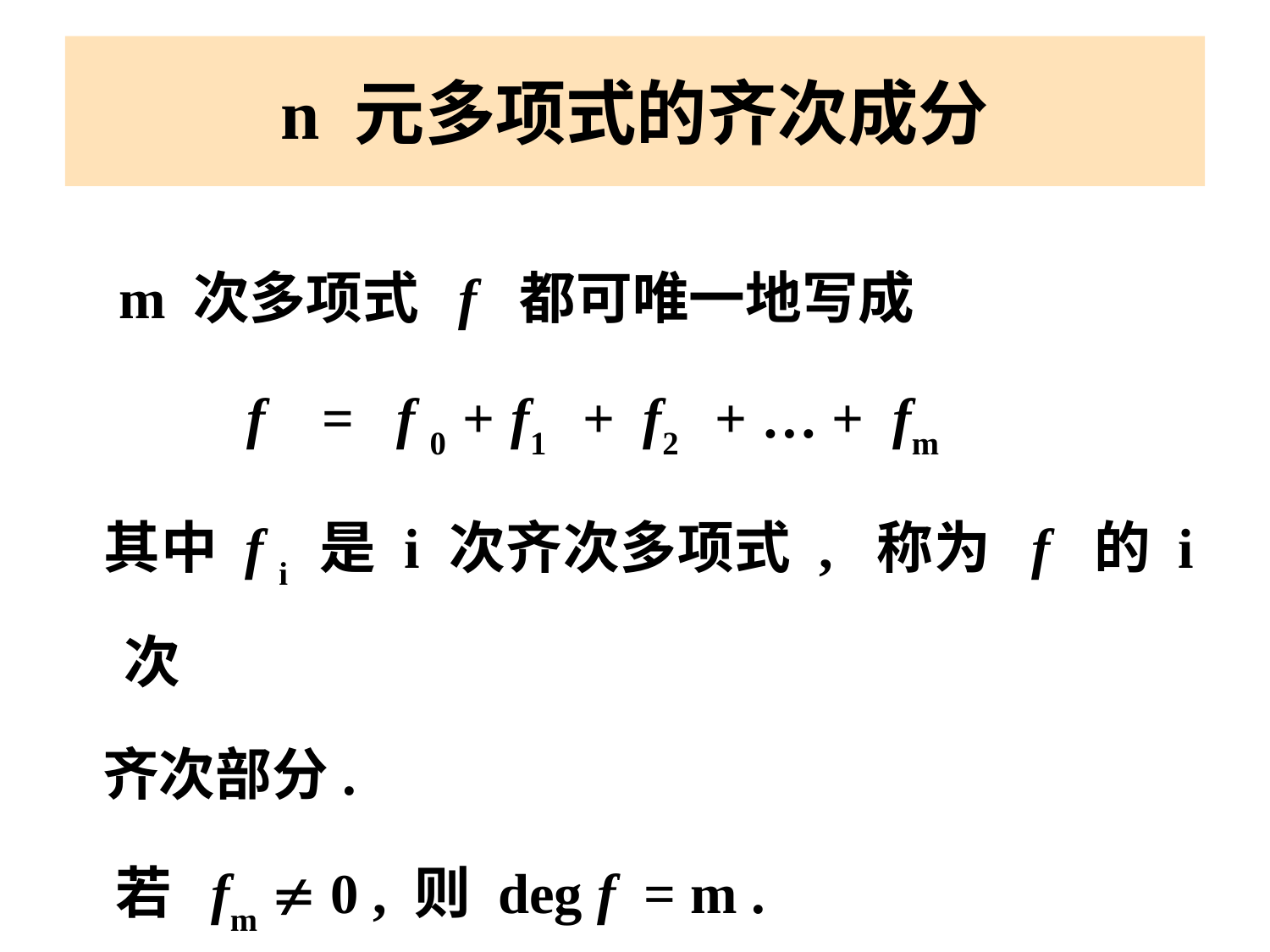

# n 元多项式的齐次成分
   m 次多项式  f  都可唯一地写成
            f    =   f 0  +  f1   +  f2   + … +  fm
 其中 f i  是 i 次齐次多项式 ,  称为  f  的 i 次
 齐次部分.
  若  fm ≠ 0 , 则 deg f  = m .